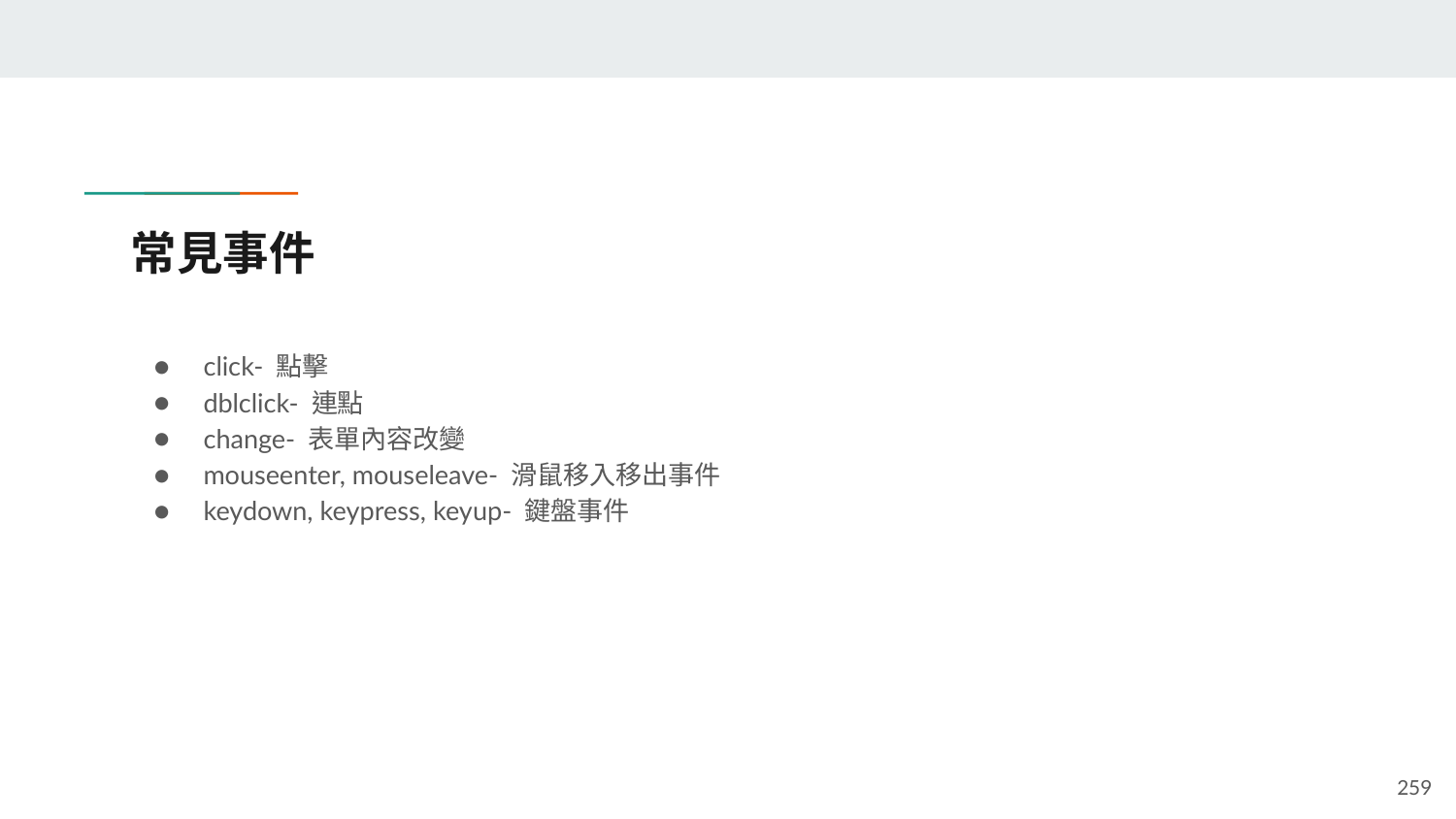

# 常見事件
click- 點擊
dblclick- 連點
change- 表單內容改變
mouseenter, mouseleave- 滑鼠移入移出事件
keydown, keypress, keyup- 鍵盤事件
259